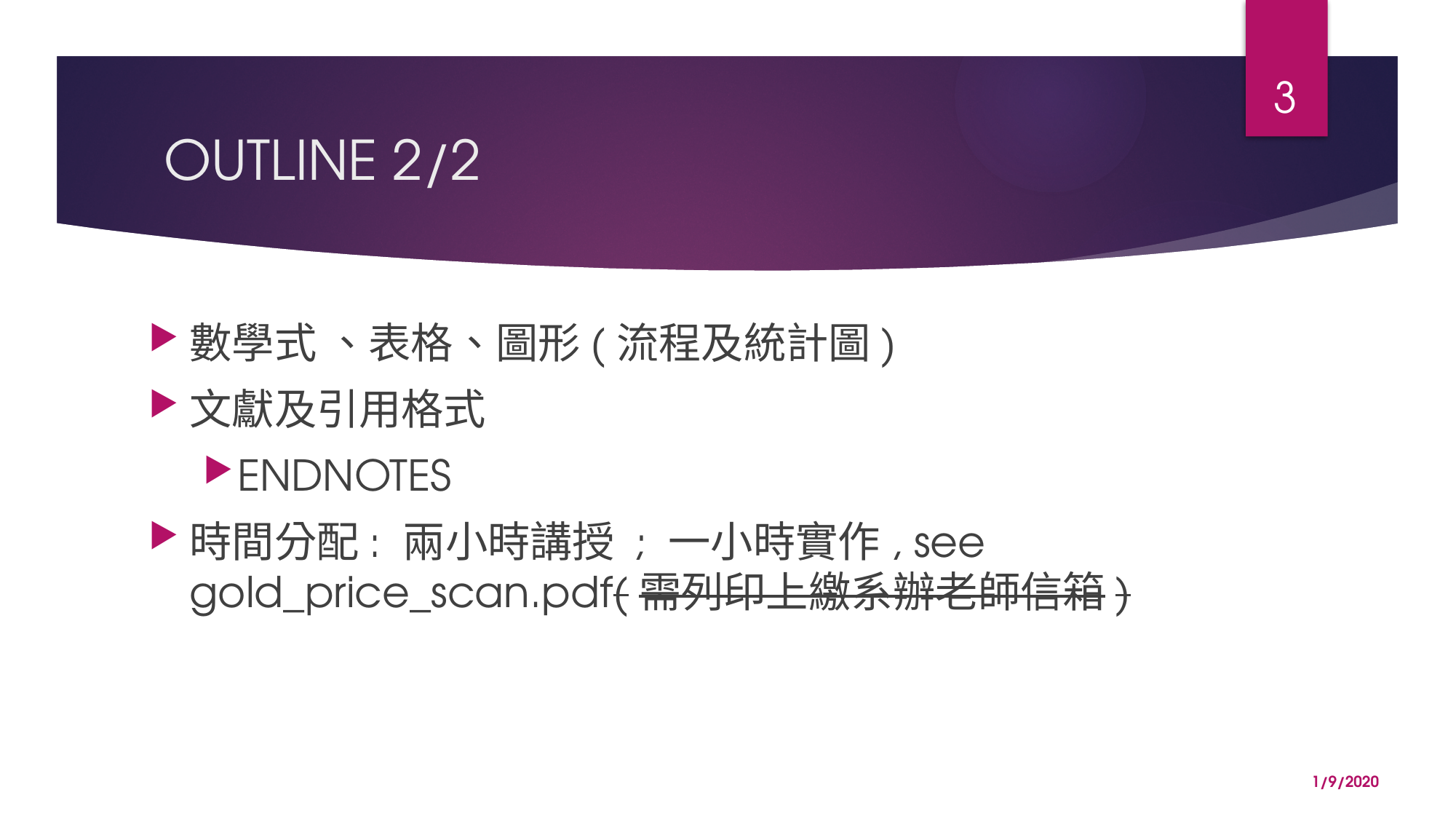

3
# OUTLINE 2/2
數學式 、表格、圖形(流程及統計圖)
文獻及引用格式
ENDNOTES
時間分配: 兩小時講授 ; 一小時實作, see gold_price_scan.pdf(需列印上繳系辦老師信箱)

1/9/2020